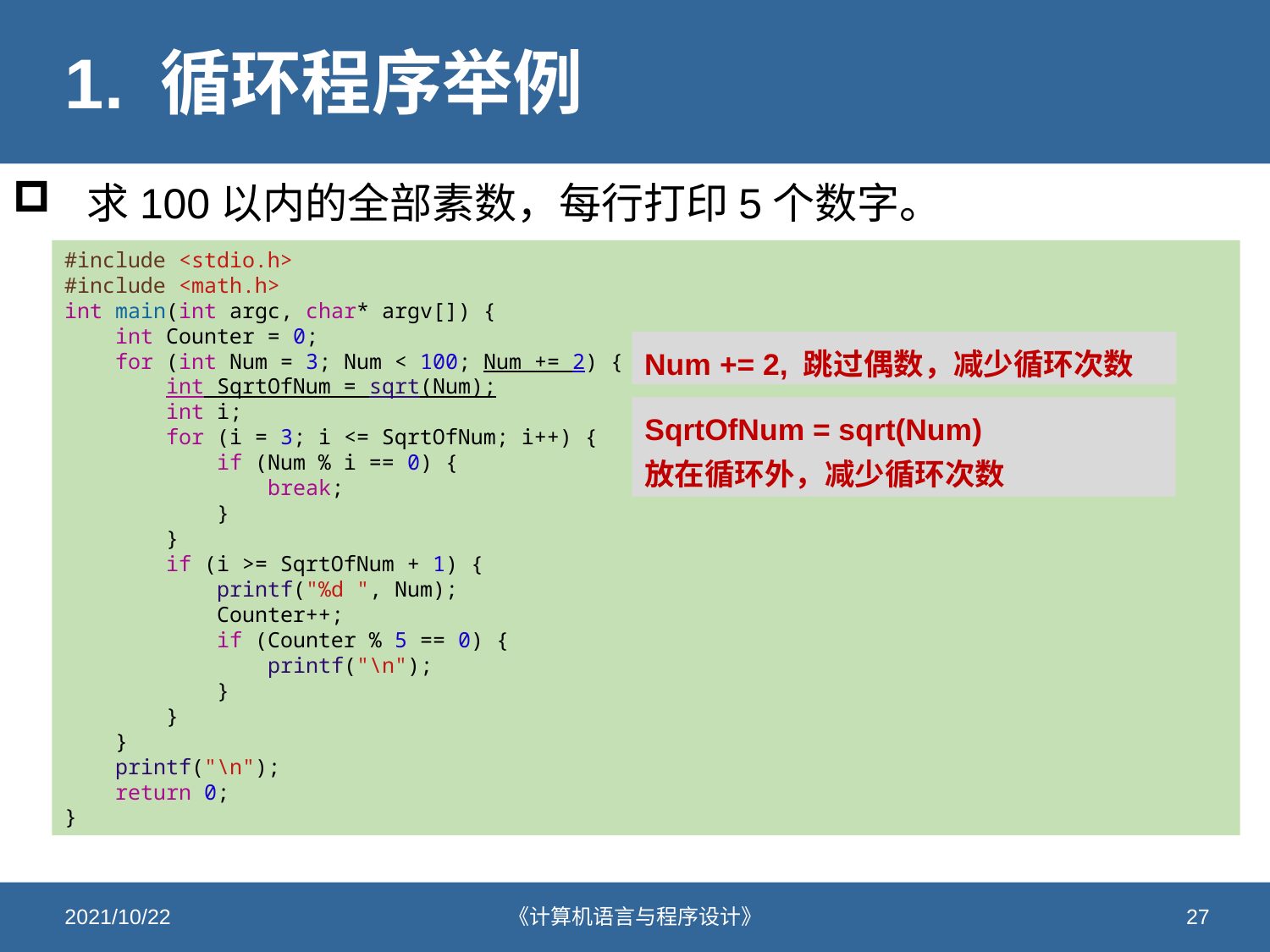

# 1. 循环程序举例
求100以内的全部素数，每行打印5个数字。
#include <stdio.h>
#include <math.h>
int main(int argc, char* argv[]) {
    int Counter = 0;
    for (int Num = 3; Num < 100; Num += 2) {
        int SqrtOfNum = sqrt(Num);
        int i;
        for (i = 3; i <= SqrtOfNum; i++) {
            if (Num % i == 0) {
                break;
            }
        }
        if (i >= SqrtOfNum + 1) {
            printf("%d ", Num);
            Counter++;
            if (Counter % 5 == 0) {
                printf("\n");
            }
        }
    }
    printf("\n");
    return 0;
}
Num += 2, 跳过偶数，减少循环次数
SqrtOfNum = sqrt(Num)
放在循环外，减少循环次数
2021/10/22
《计算机语言与程序设计》
27